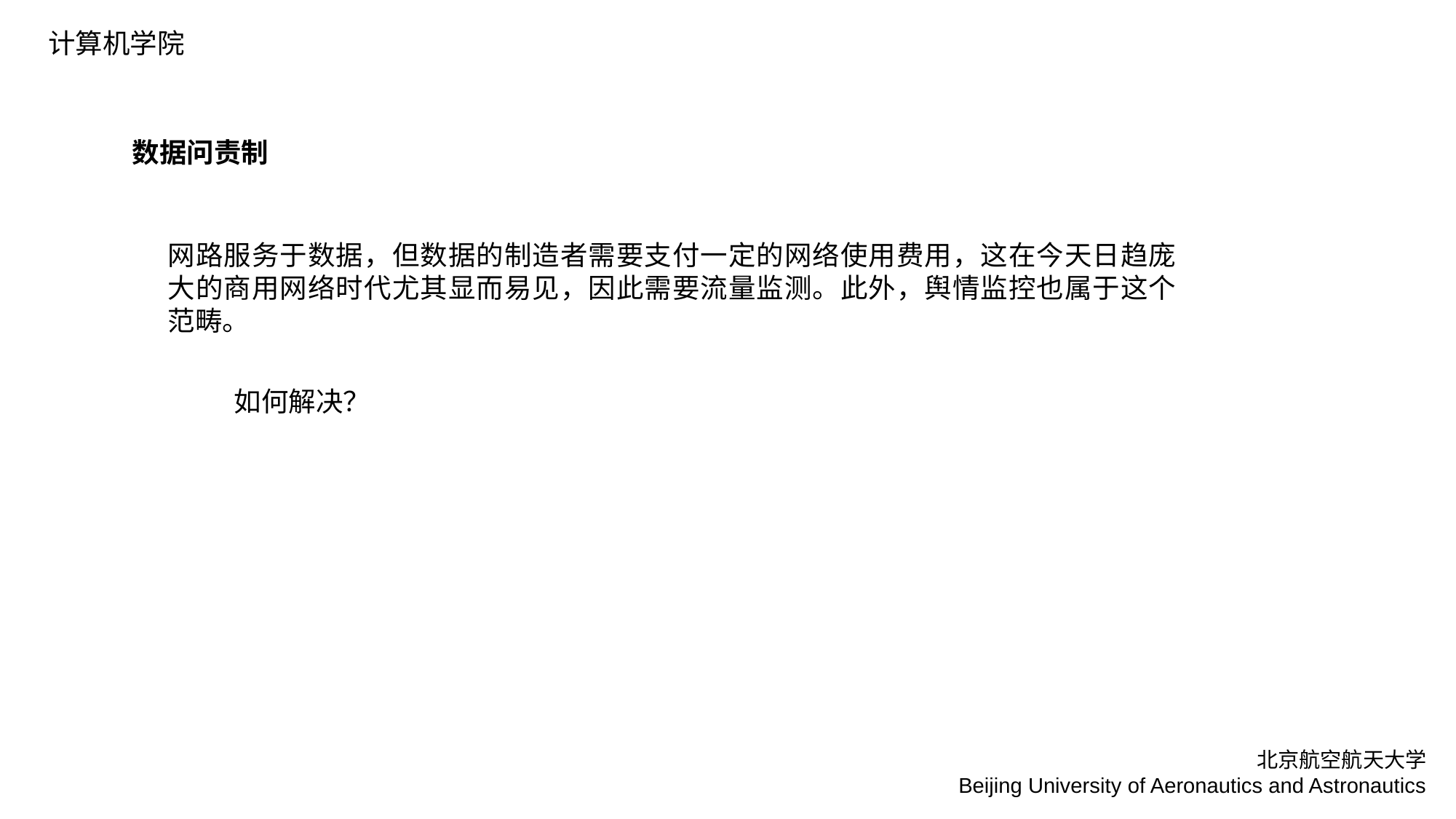

数据问责制
网路服务于数据，但数据的制造者需要支付一定的网络使用费用，这在今天日趋庞大的商用网络时代尤其显而易见，因此需要流量监测。此外，舆情监控也属于这个范畴。
如何解决？